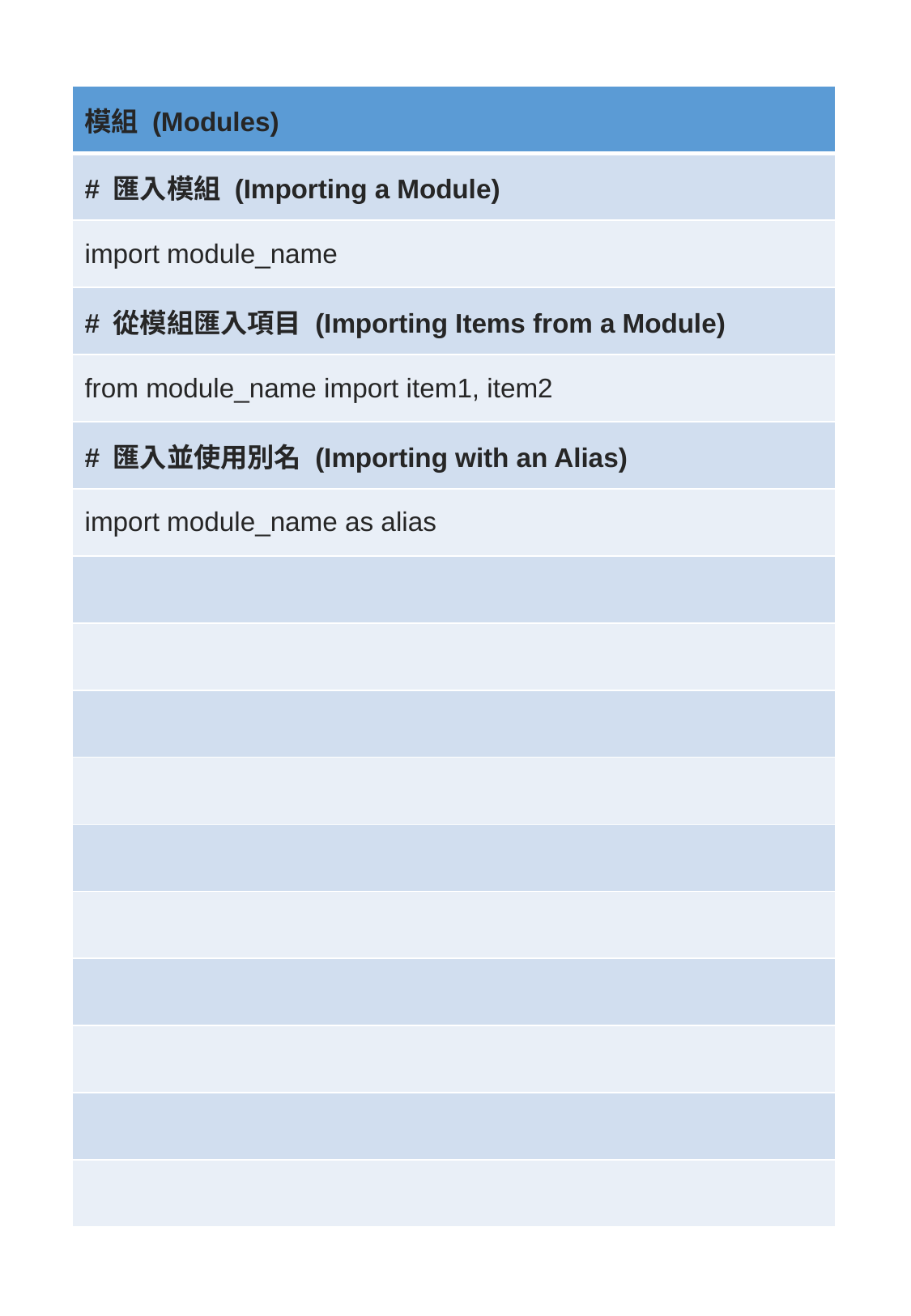

| 模組 (Modules) |
| --- |
| # 匯入模組 (Importing a Module) |
| import module\_name |
| # 從模組匯入項目 (Importing Items from a Module) |
| from module\_name import item1, item2 |
| # 匯入並使用別名 (Importing with an Alias) |
| import module\_name as alias |
|  |
|  |
|  |
|  |
|  |
|  |
|  |
|  |
|  |
|  |